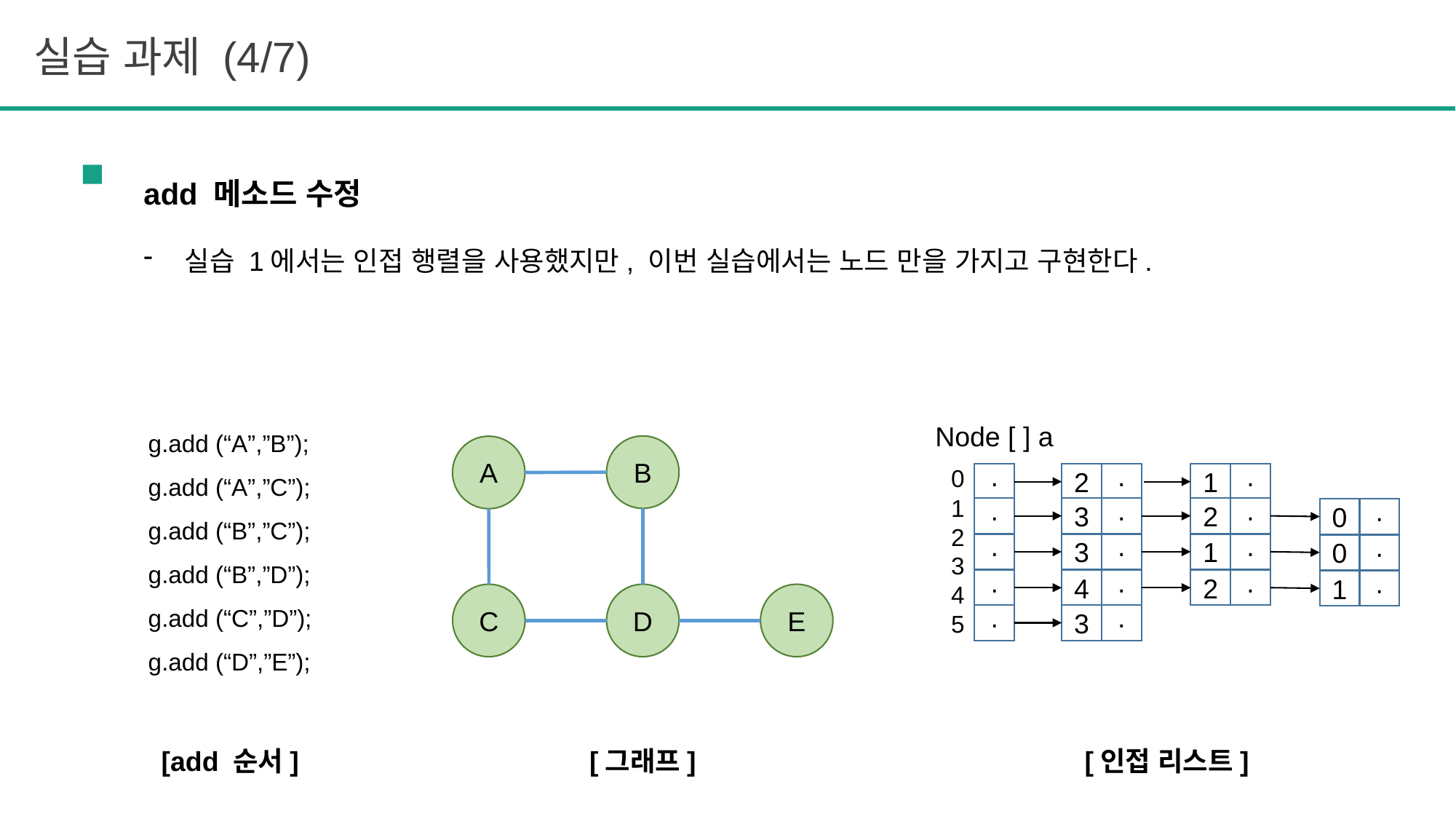

실습 과제 (4/7)
add 메소드 수정
실습 1에서는 인접 행렬을 사용했지만, 이번 실습에서는 노드 만을 가지고 구현한다.

g.add (“A”,”B”);
g.add (“A”,”C”);
g.add (“B”,”C”);
g.add (“B”,”D”);
g.add (“C”,”D”);
g.add (“D”,”E”);
Node [ ] a
B
A
C
D
E
∙
2
∙
1
∙
∙
3
∙
2
∙
0
∙
∙
3
∙
1
∙
0
∙
0
1
2
3
4
5
∙
4
∙
2
∙
1
∙
∙
3
∙
[add 순서]
[그래프]
[인접 리스트]